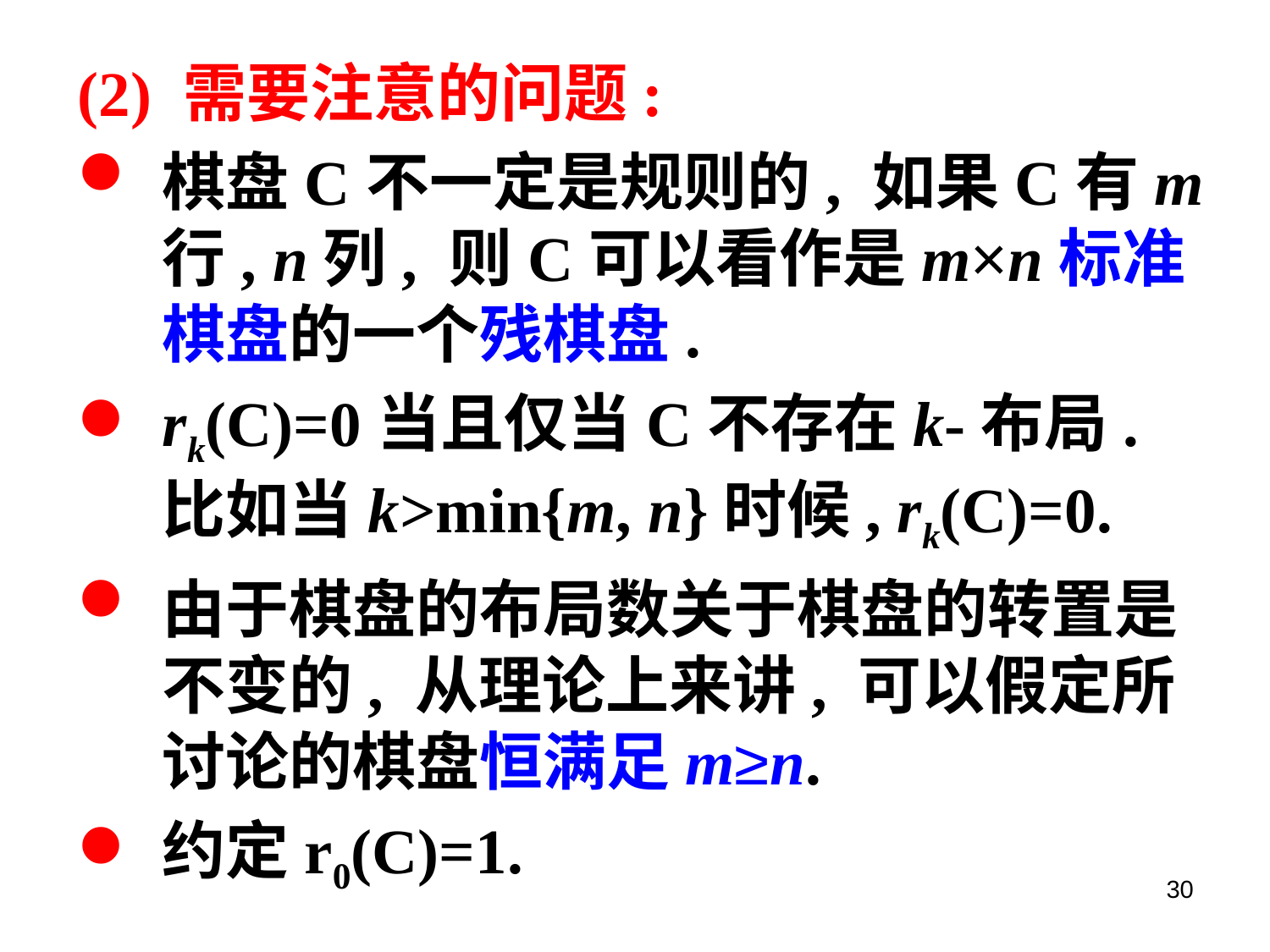

(2) 需要注意的问题:
棋盘C不一定是规则的, 如果C有m行, n列, 则C可以看作是m×n标准棋盘的一个残棋盘.
rk(C)=0当且仅当C不存在k-布局. 比如当k>min{m, n}时候, rk(C)=0.
由于棋盘的布局数关于棋盘的转置是不变的, 从理论上来讲, 可以假定所讨论的棋盘恒满足m≥n.
约定r0(C)=1.
30